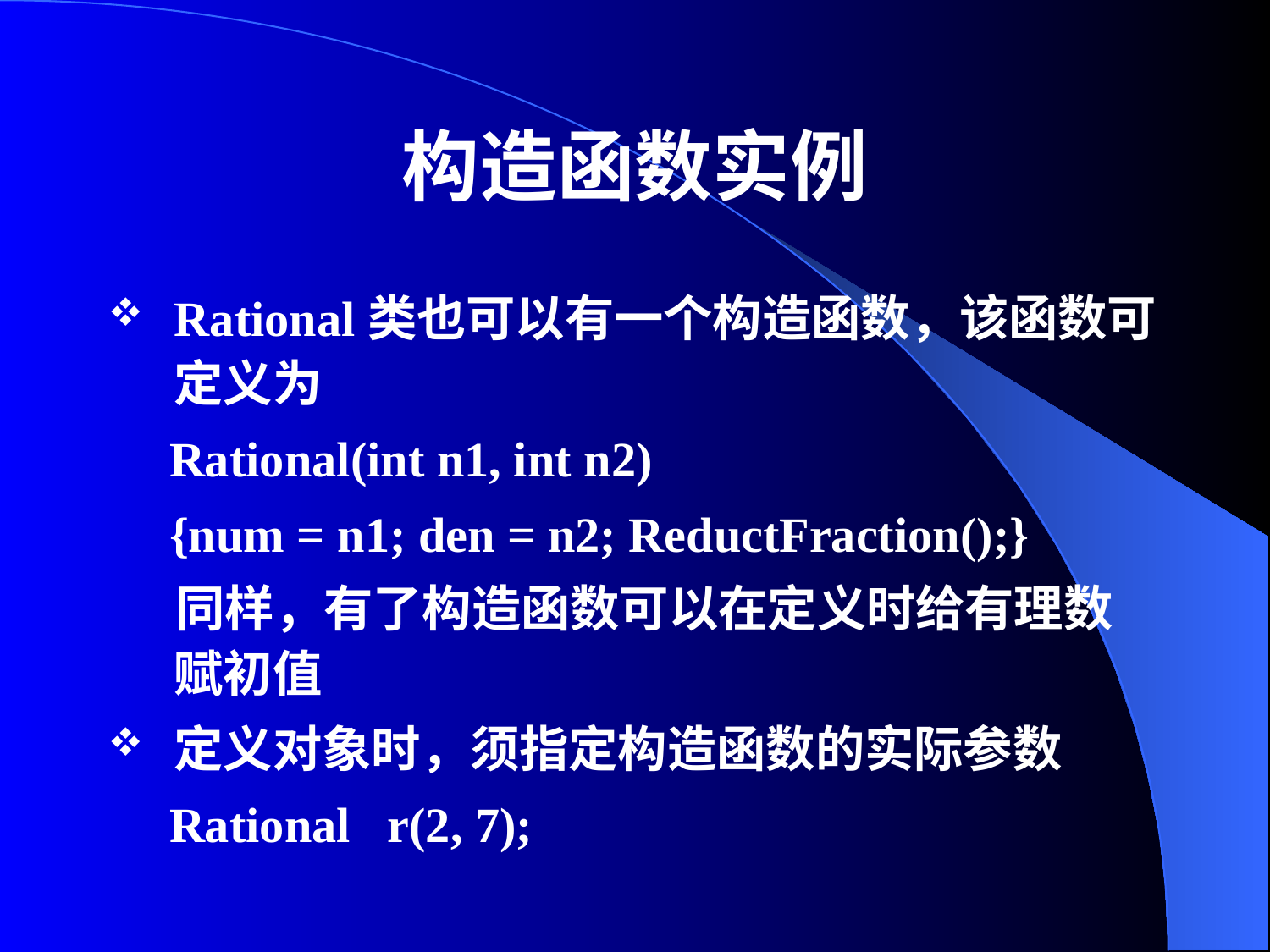

# 构造函数实例
Rational类也可以有一个构造函数，该函数可定义为
     Rational(int n1, int n2)
     {num = n1; den = n2; ReductFraction();}
     同样，有了构造函数可以在定义时给有理数赋初值
定义对象时，须指定构造函数的实际参数
     Rational   r(2, 7);